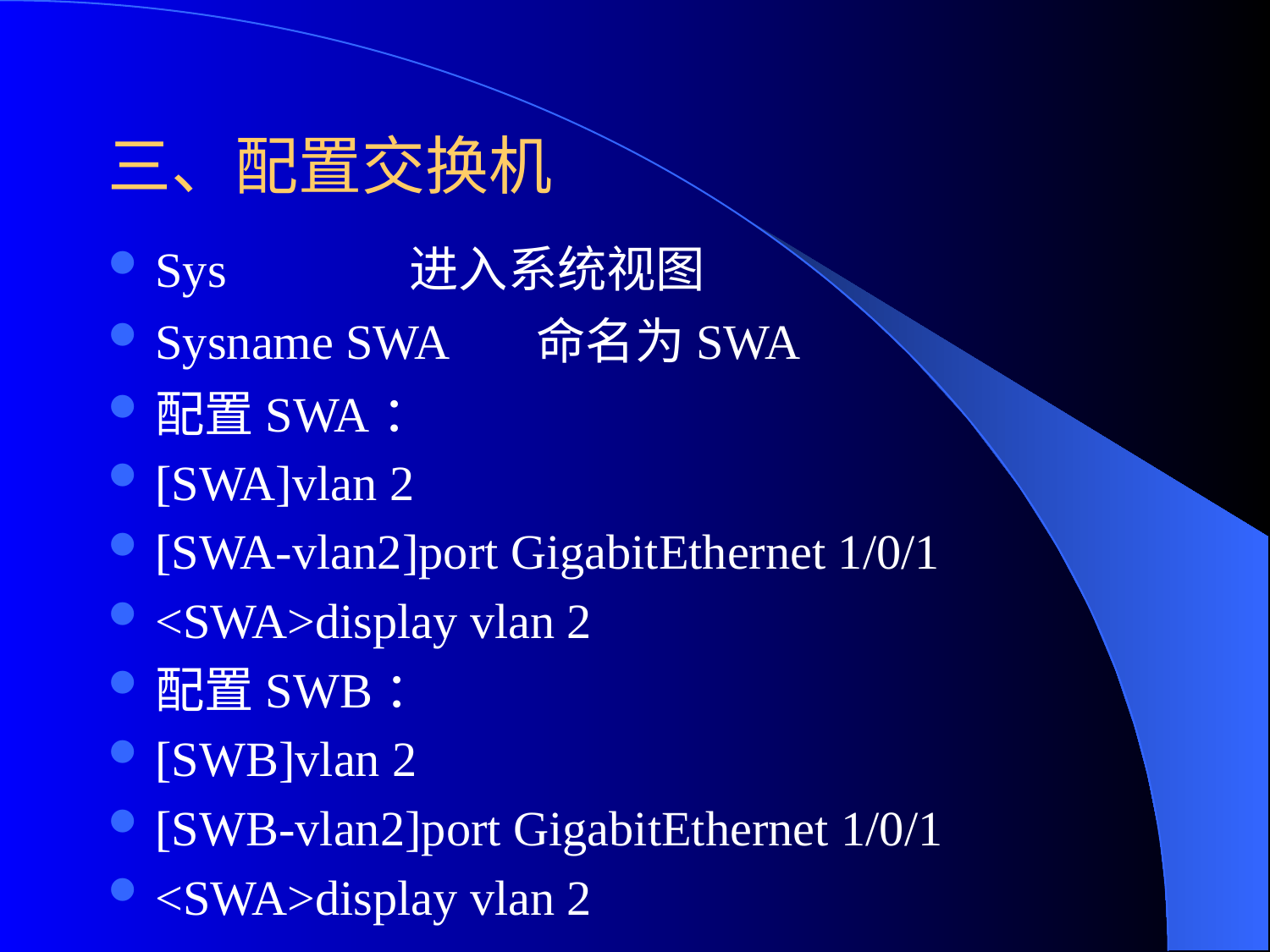

# 三、配置交换机
Sys		进入系统视图
Sysname SWA	命名为SWA
配置SWA：
[SWA]vlan 2
[SWA-vlan2]port GigabitEthernet 1/0/1
<SWA>display vlan 2
配置SWB：
[SWB]vlan 2
[SWB-vlan2]port GigabitEthernet 1/0/1
<SWA>display vlan 2